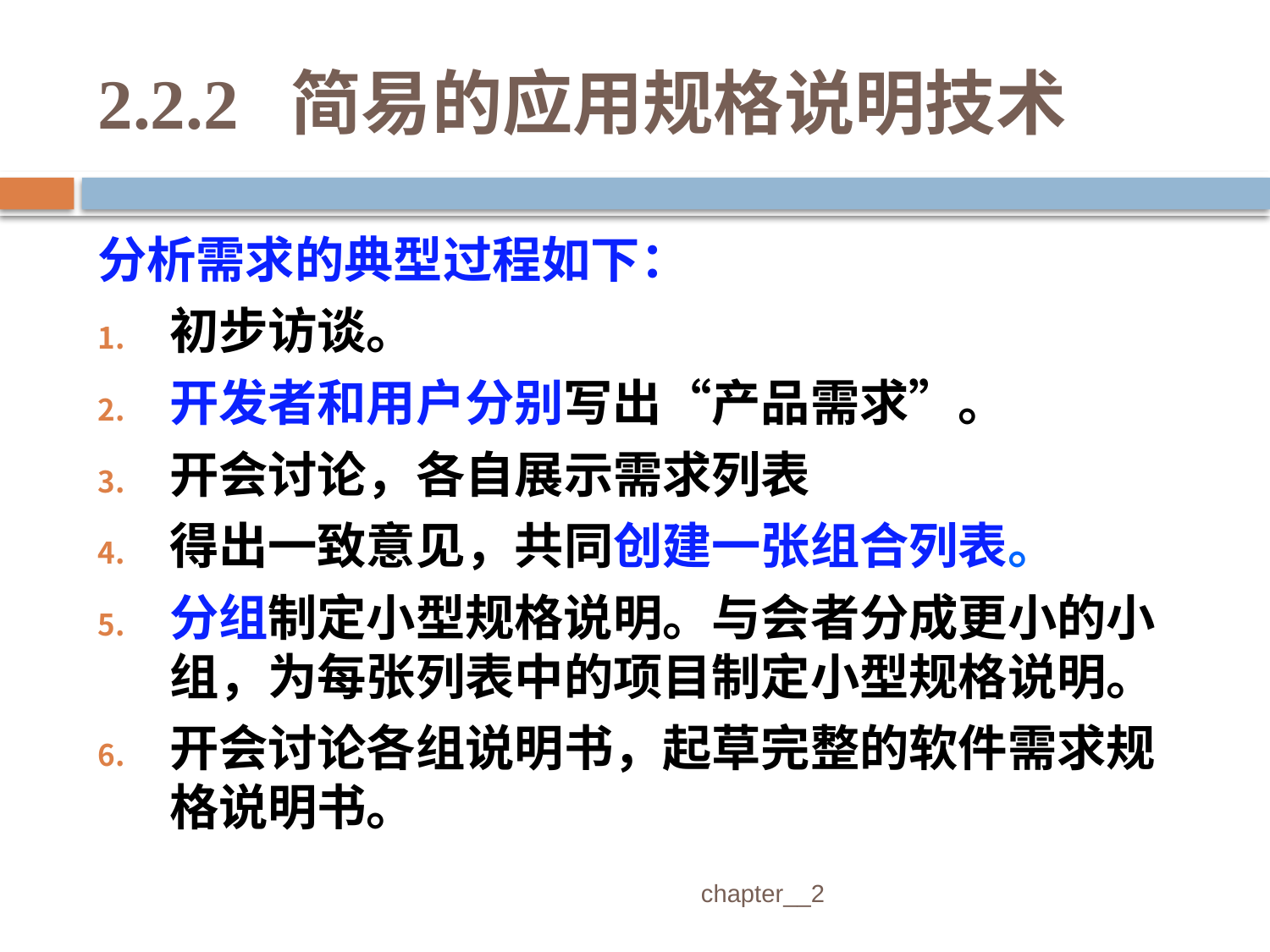

# 2.2.2  简易的应用规格说明技术
13
分析需求的典型过程如下：
初步访谈。
开发者和用户分别写出“产品需求”。
开会讨论，各自展示需求列表
得出一致意见，共同创建一张组合列表。
分组制定小型规格说明。与会者分成更小的小组，为每张列表中的项目制定小型规格说明。
开会讨论各组说明书，起草完整的软件需求规格说明书。

 chapter__2